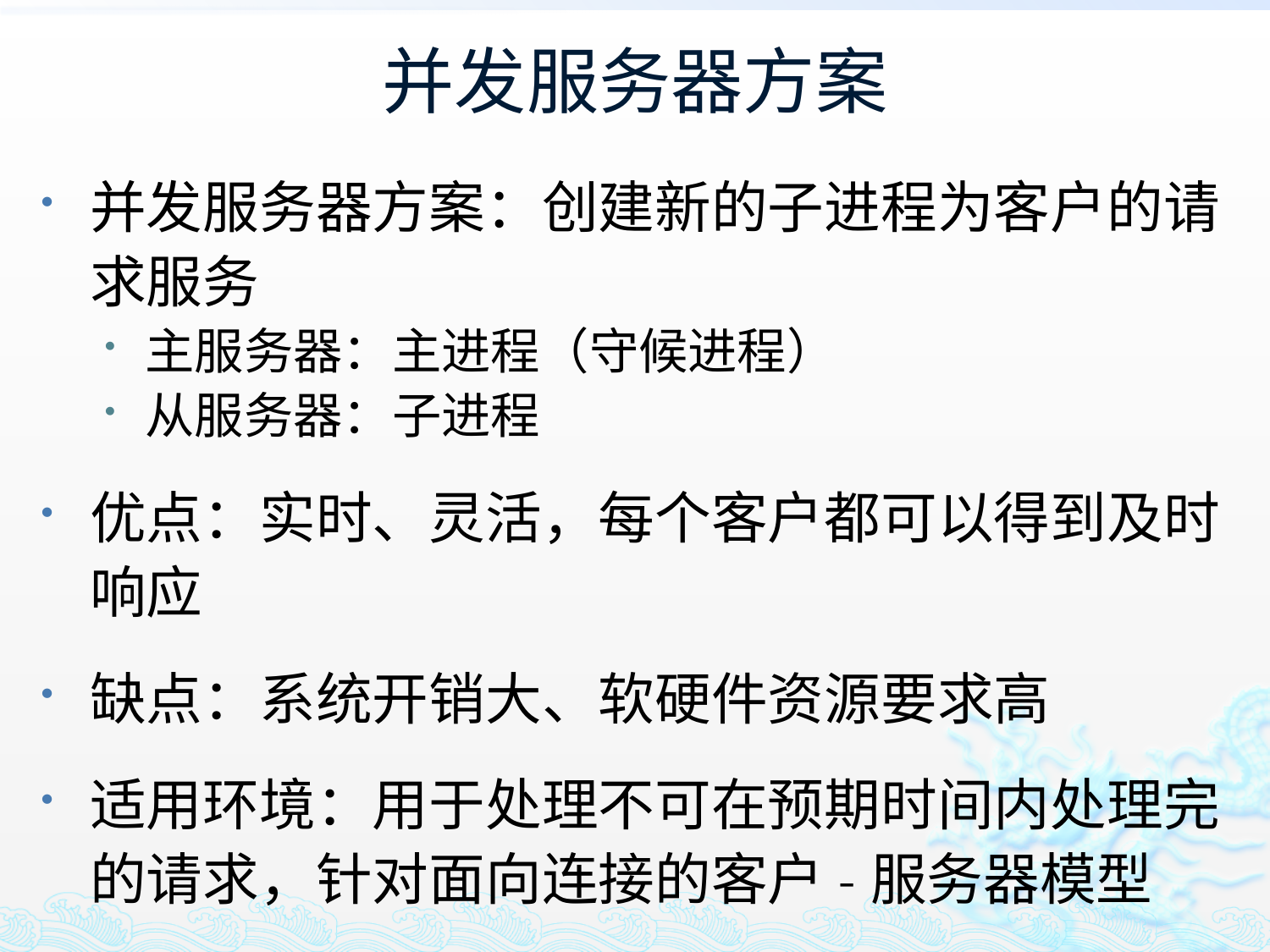

# 并发服务器方案
并发服务器方案：创建新的子进程为客户的请求服务
主服务器：主进程（守候进程）
从服务器：子进程
优点：实时、灵活，每个客户都可以得到及时响应
缺点：系统开销大、软硬件资源要求高
适用环境：用于处理不可在预期时间内处理完的请求，针对面向连接的客户-服务器模型